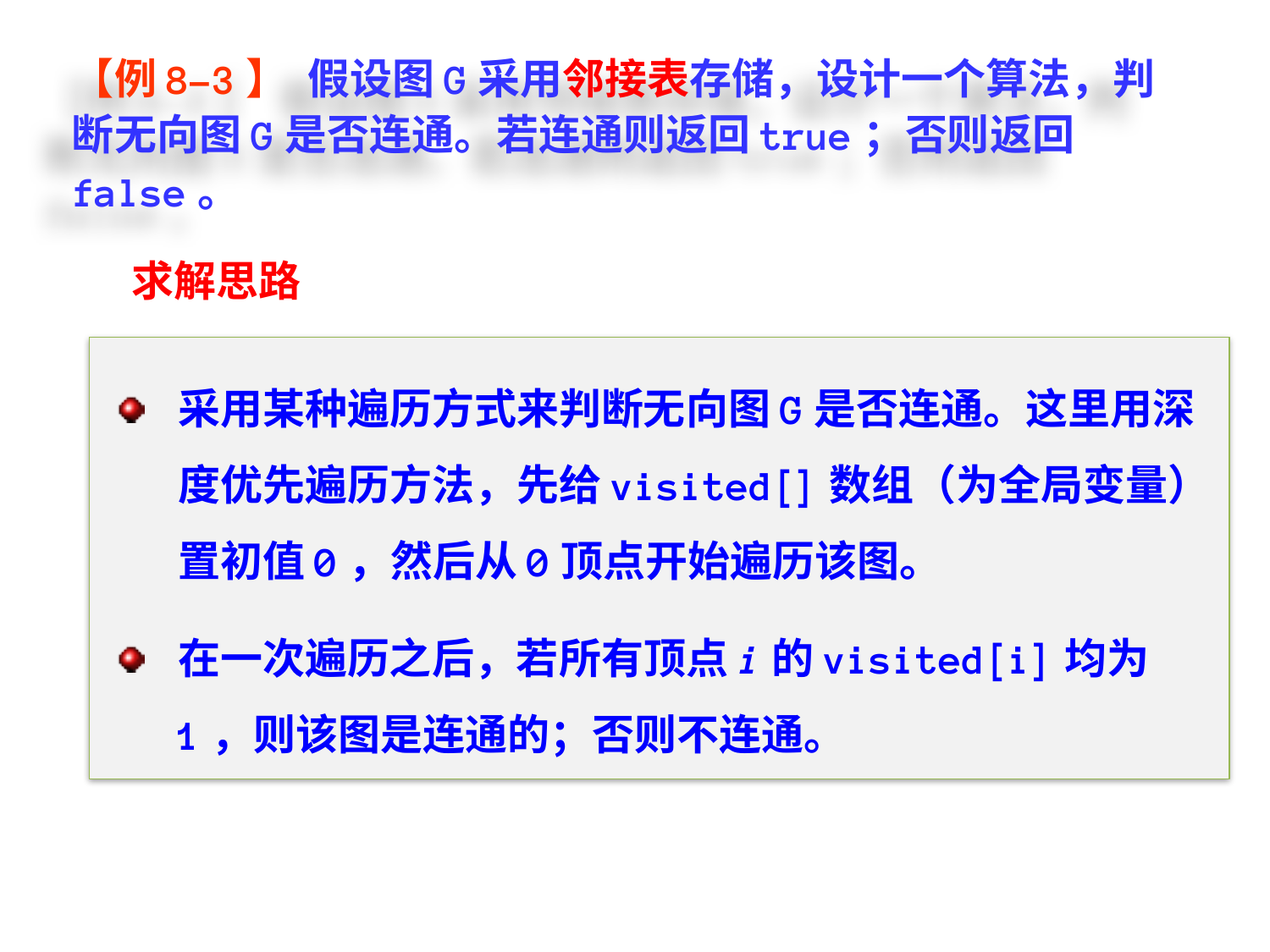

【例8-3】  假设图G采用邻接表存储，设计一个算法，判断无向图G是否连通。若连通则返回true；否则返回false。
求解思路
采用某种遍历方式来判断无向图G是否连通。这里用深度优先遍历方法，先给visited[]数组（为全局变量）置初值0，然后从0顶点开始遍历该图。
在一次遍历之后，若所有顶点i的visited[i]均为1，则该图是连通的；否则不连通。